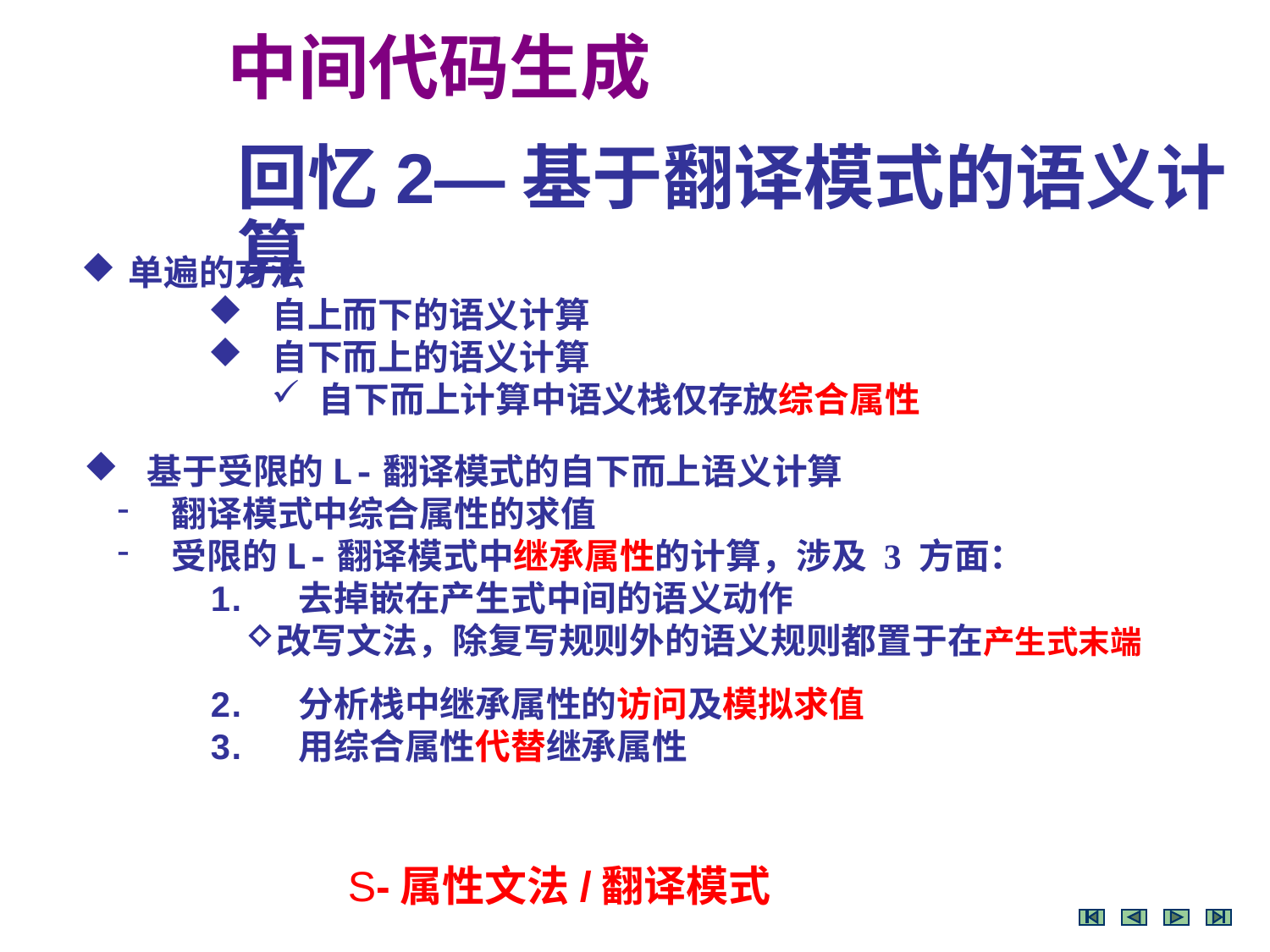

中间代码生成
回忆2—基于翻译模式的语义计算

单遍的方法
 自上而下的语义计算
 自下而上的语义计算
自下而上计算中语义栈仅存放综合属性
基于受限的L-翻译模式的自下而上语义计算
  翻译模式中综合属性的求值
  受限的L-翻译模式中继承属性的计算，涉及 3 方面：
  去掉嵌在产生式中间的语义动作
改写文法，除复写规则外的语义规则都置于在产生式末端

  分析栈中继承属性的访问及模拟求值
  用综合属性代替继承属性

               S-属性文法/翻译模式